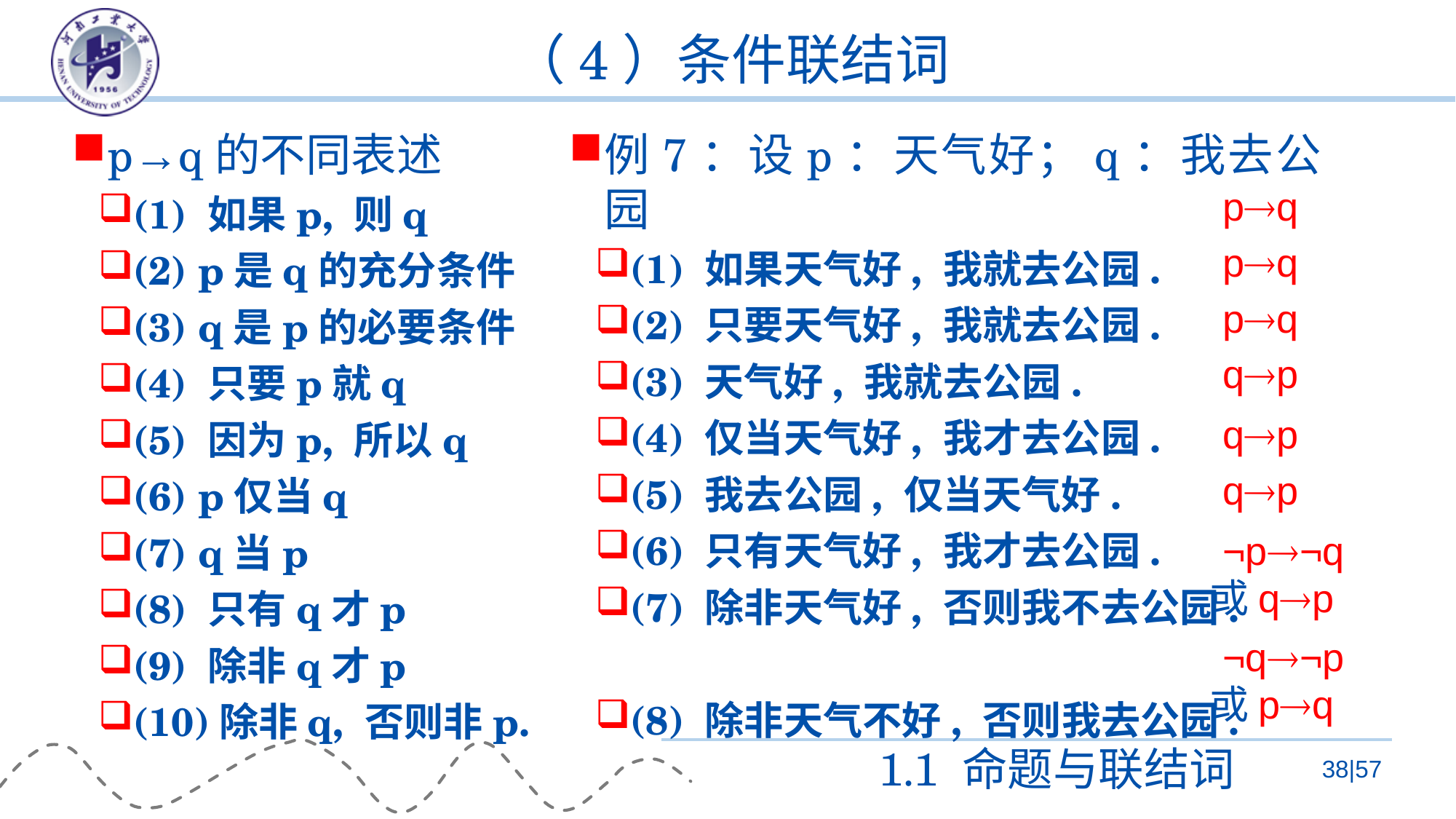

# （4）条件联结词
例7：设p：天气好；q：我去公园
(1) 如果天气好, 我就去公园.
(2) 只要天气好, 我就去公园.
(3) 天气好, 我就去公园.
(4) 仅当天气好, 我才去公园.
(5) 我去公园, 仅当天气好.
(6) 只有天气好, 我才去公园.
(7) 除非天气好, 否则我不去公园.

(8) 除非天气不好, 否则我去公园.
p→q的不同表述
(1) 如果p, 则q
(2) p是q的充分条件
(3) q是p的必要条件
(4) 只要p就q
(5) 因为p, 所以q
(6) p仅当q
(7) q当p
(8) 只有q才p
(9) 除非q才p
(10)除非q, 否则非p.
p→q
p→q
p→q
q→p
q→p
q→p
¬p→¬q
或q→p
¬q→¬p
或p→q
1.1 命题与联结词
38|57